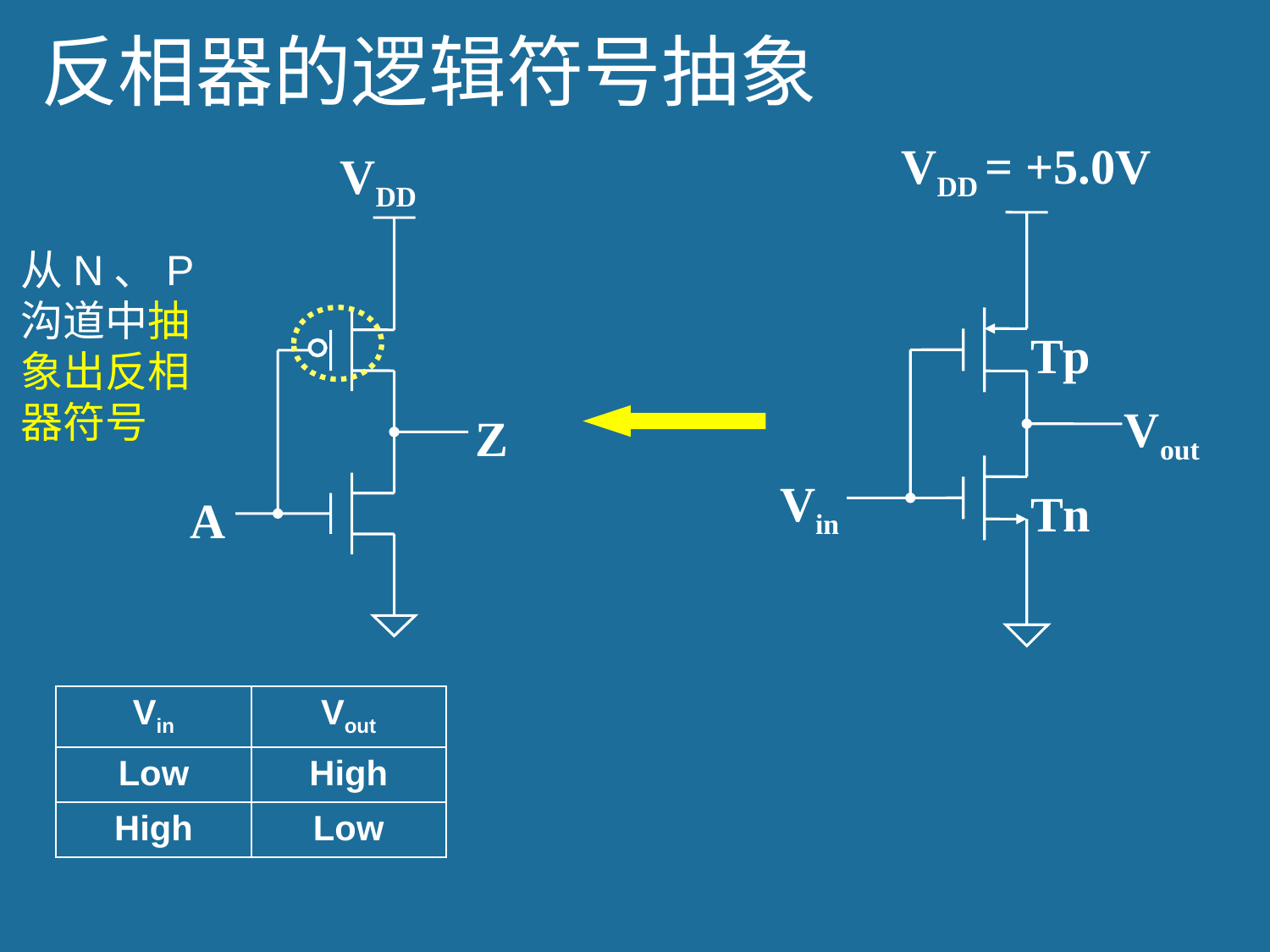

# 反相器的逻辑符号抽象
VDD = +5.0V

Tp

Vout

Vin
Tn

VDD

Z
A
从N、P沟道中抽象出反相器符号
“低”有效

| Vin | Vout |
| --- | --- |
| Low | High |
| High | Low |
12